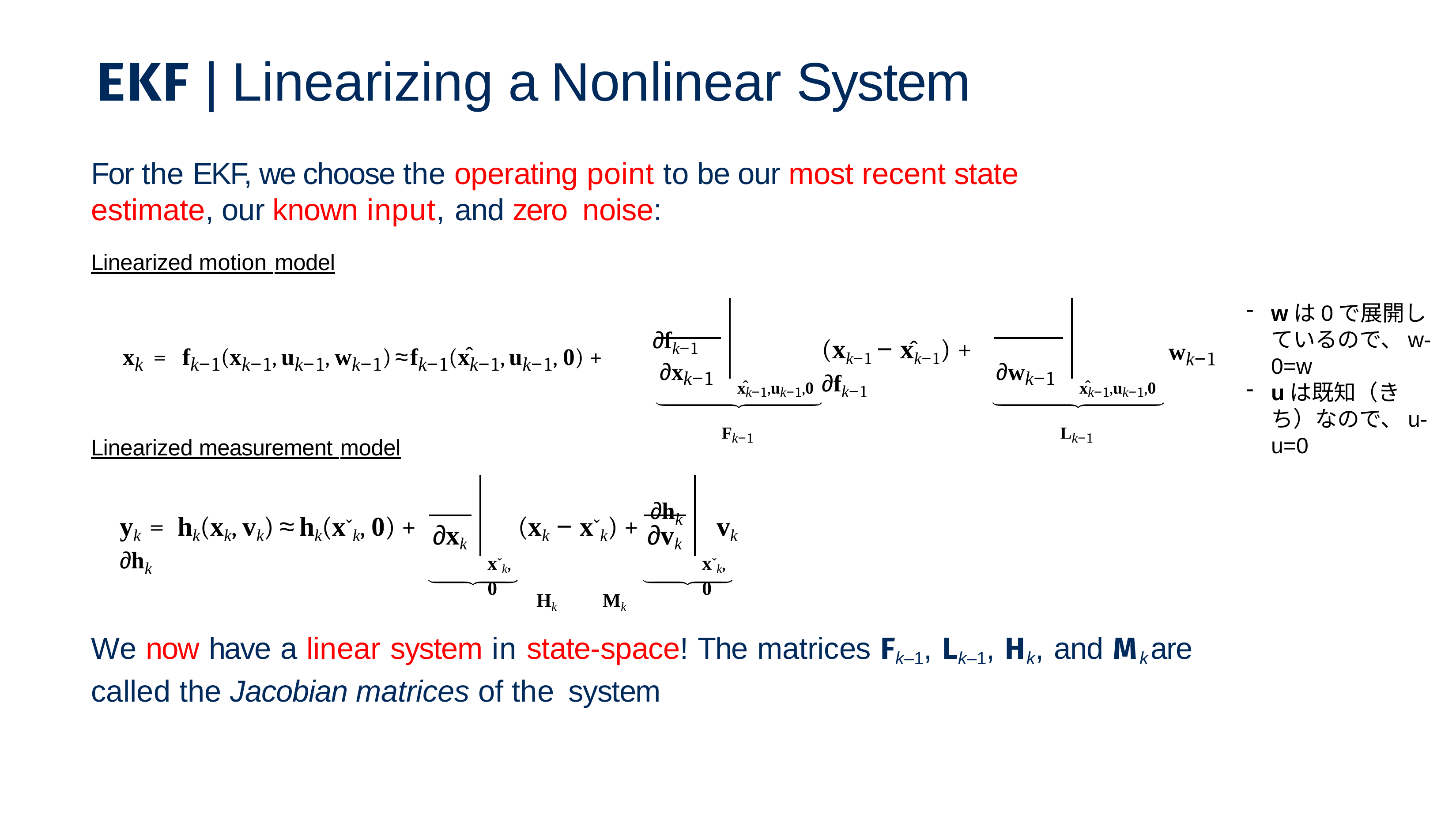

# EKF | Linearizing a Nonlinear System
For the EKF, we choose the operating point to be our most recent state  estimate, our known input, and zero noise:
Linearized motion model
wは0で展開しているので、w-0=w
uは既知（きち）なので、u-u=0

(xk−1  − x̂k−1) +	∂fk−1
xk  = fk−1(xk−1, uk−1, wk−1) ≈ fk−1(x̂k−1, uk−1, 0) +	∂fk−1
wk−1

∂xk−1
∂wk−1
x̂k−1,uk−1,0
x̂k−1,uk−1,0

Fk−1
Lk−1
Linearized measurement model

yk  = hk(xk, vk) ≈ hk(xˇk, 0) +	∂hk
(xk  − xˇk) +	∂hk	vk
∂xk
∂vk

xˇk,0
xˇk,0
Hk	Mk
We now have a linear system in state-space! The matrices Fk–1, Lk–1, Hk, and Mk	are  called the Jacobian matrices of the system